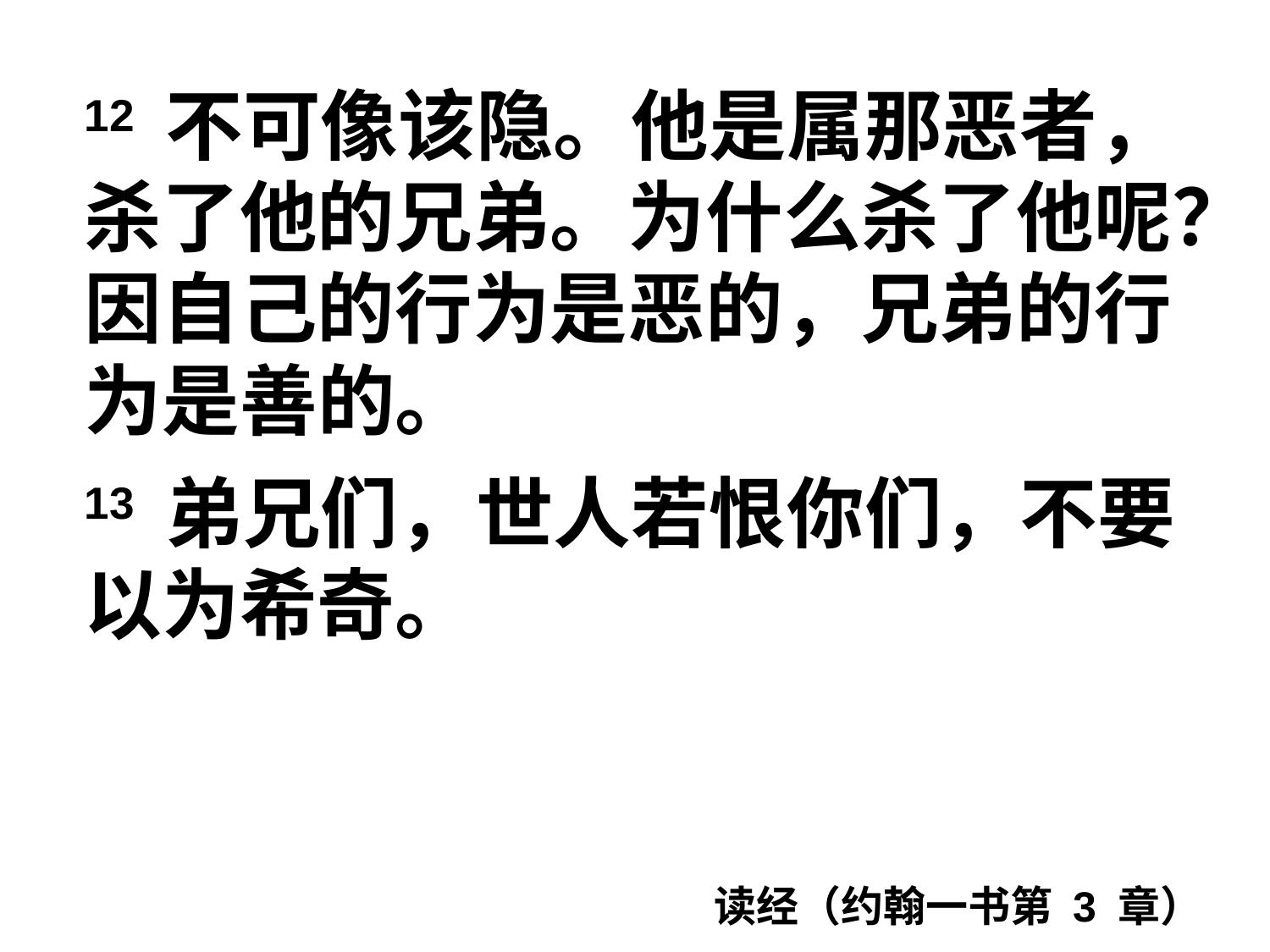

12 不可像该隐。他是属那恶者，杀了他的兄弟。为什么杀了他呢？因自己的行为是恶的，兄弟的行为是善的。
13 弟兄们，世人若恨你们，不要以为希奇。
读经（约翰一书第 3 章）